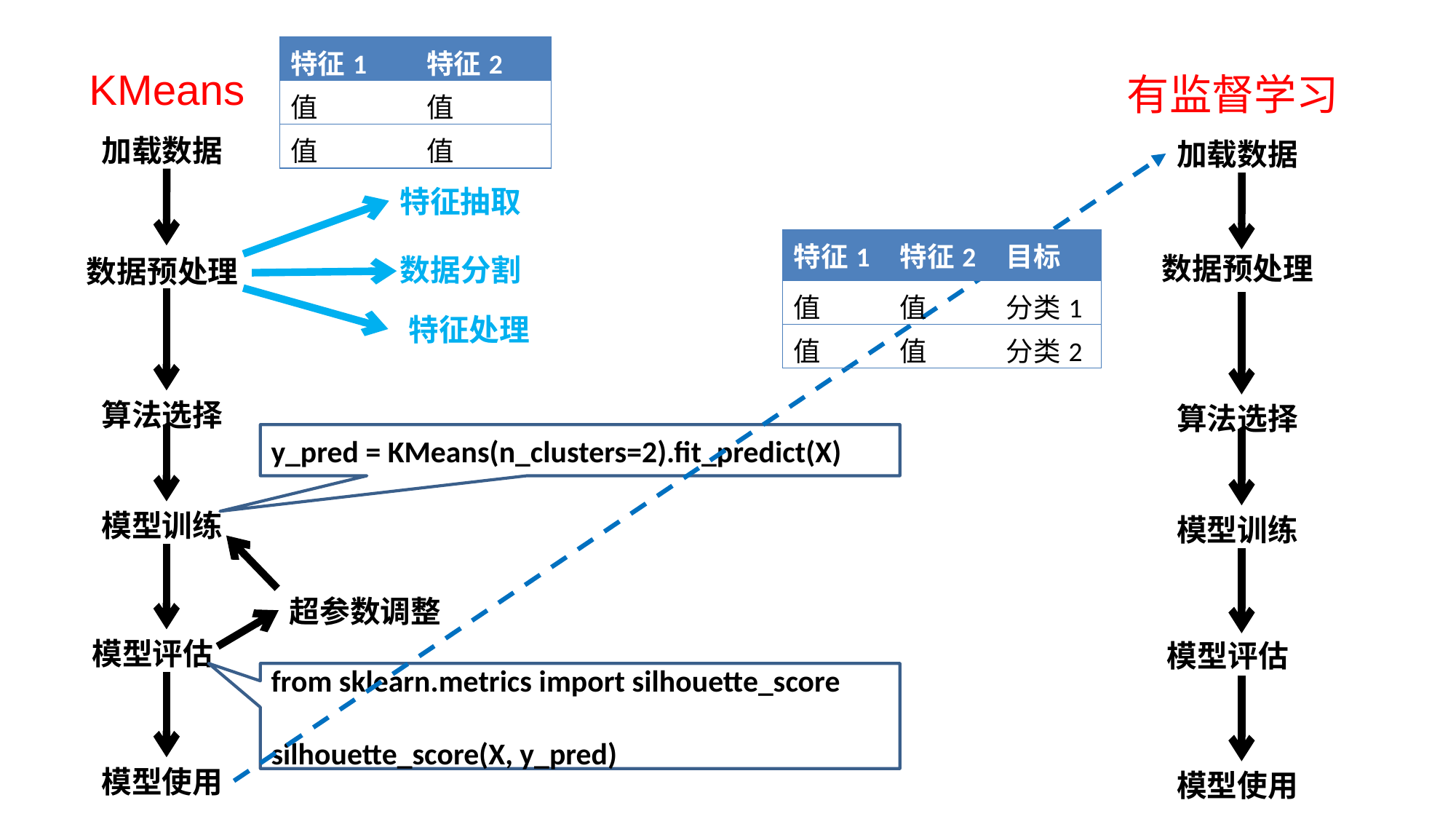

| 特征1 | 特征2 |
| --- | --- |
| 值 | 值 |
| 值 | 值 |
KMeans
有监督学习
加载数据
加载数据
特征抽取
| 特征1 | 特征2 | 目标 |
| --- | --- | --- |
| 值 | 值 | 分类1 |
| 值 | 值 | 分类2 |
数据预处理
数据分割
数据预处理
特征处理
算法选择
算法选择
y_pred = KMeans(n_clusters=2).fit_predict(X)
模型训练
模型训练
超参数调整
模型评估
模型评估
from sklearn.metrics import silhouette_score

silhouette_score(X, y_pred)
模型使用
模型使用